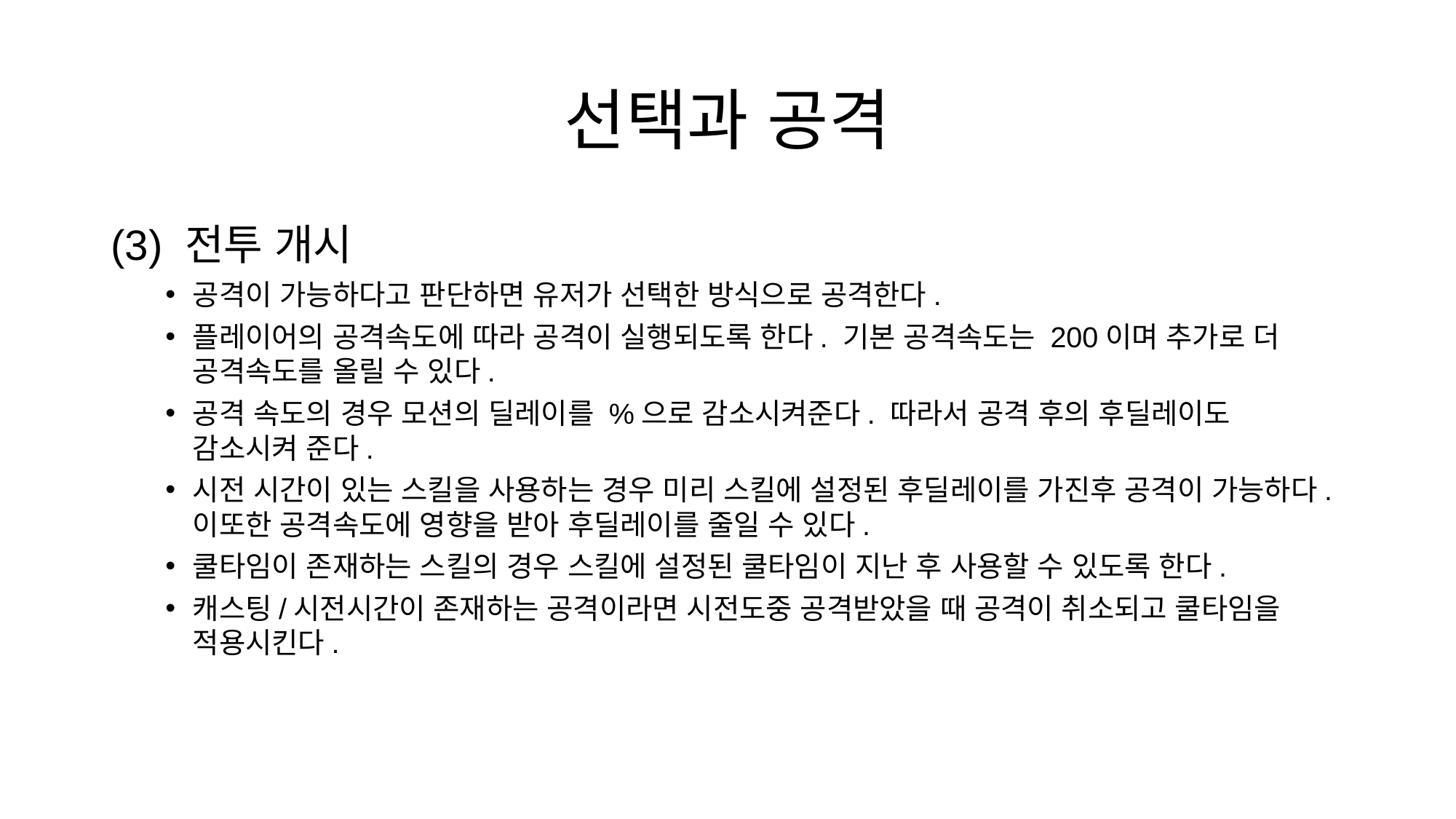

# 선택과 공격
(3) 전투 개시
공격이 가능하다고 판단하면 유저가 선택한 방식으로 공격한다.
플레이어의 공격속도에 따라 공격이 실행되도록 한다. 기본 공격속도는 200이며 추가로 더 공격속도를 올릴 수 있다.
공격 속도의 경우 모션의 딜레이를 %으로 감소시켜준다. 따라서 공격 후의 후딜레이도   감소시켜 준다.
시전 시간이 있는 스킬을 사용하는 경우 미리 스킬에 설정된 후딜레이를 가진후 공격이 가능하다.이또한 공격속도에 영향을 받아 후딜레이를 줄일 수 있다.
쿨타임이 존재하는 스킬의 경우 스킬에 설정된 쿨타임이 지난 후 사용할 수 있도록 한다.
캐스팅/시전시간이 존재하는 공격이라면 시전도중 공격받았을 때 공격이 취소되고 쿨타임을 적용시킨다.